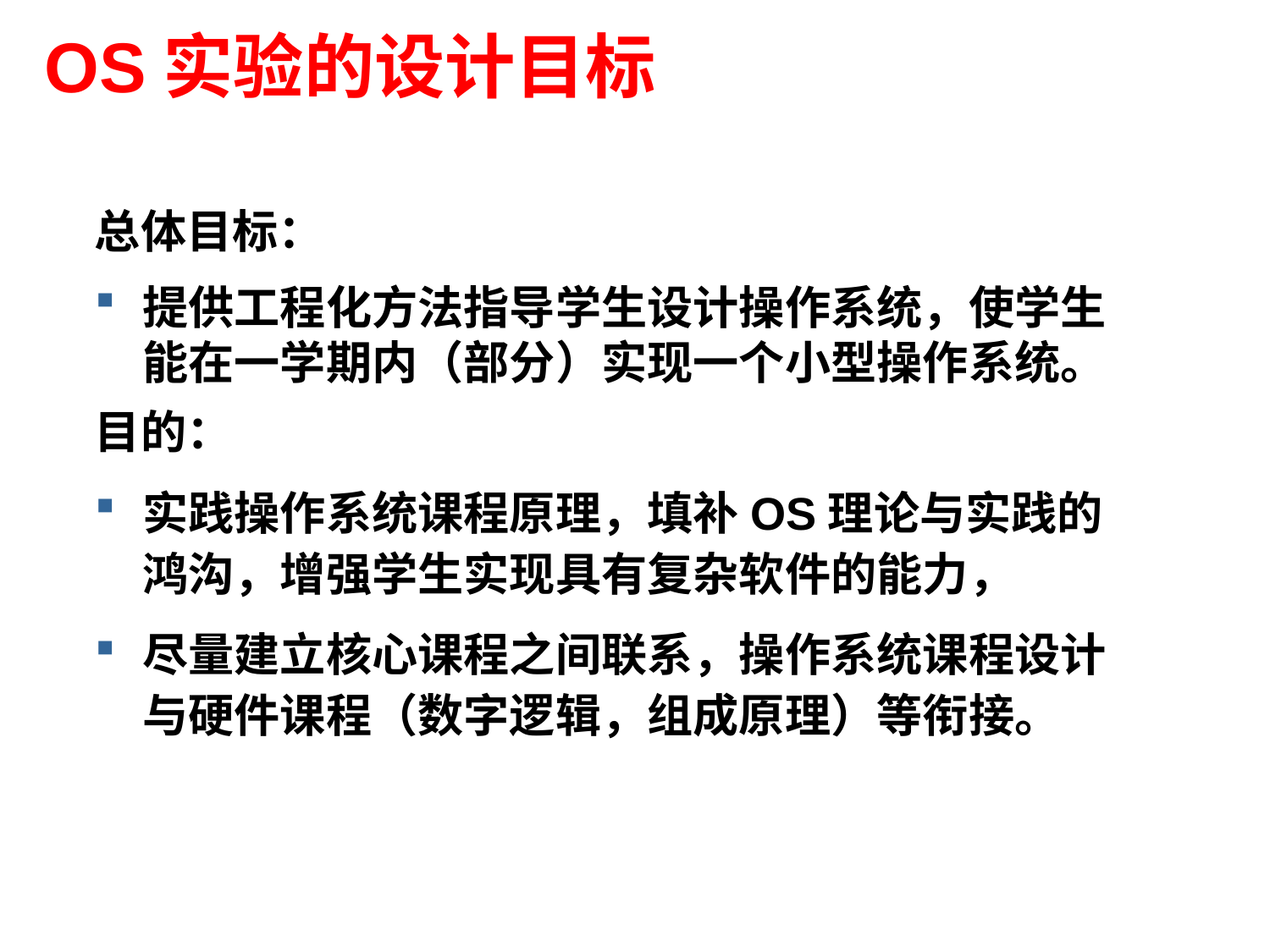

# OS实验的设计目标
总体目标：
提供工程化方法指导学生设计操作系统，使学生能在一学期内（部分）实现一个小型操作系统。
目的：
实践操作系统课程原理，填补OS理论与实践的鸿沟，增强学生实现具有复杂软件的能力，
尽量建立核心课程之间联系，操作系统课程设计与硬件课程（数字逻辑，组成原理）等衔接。